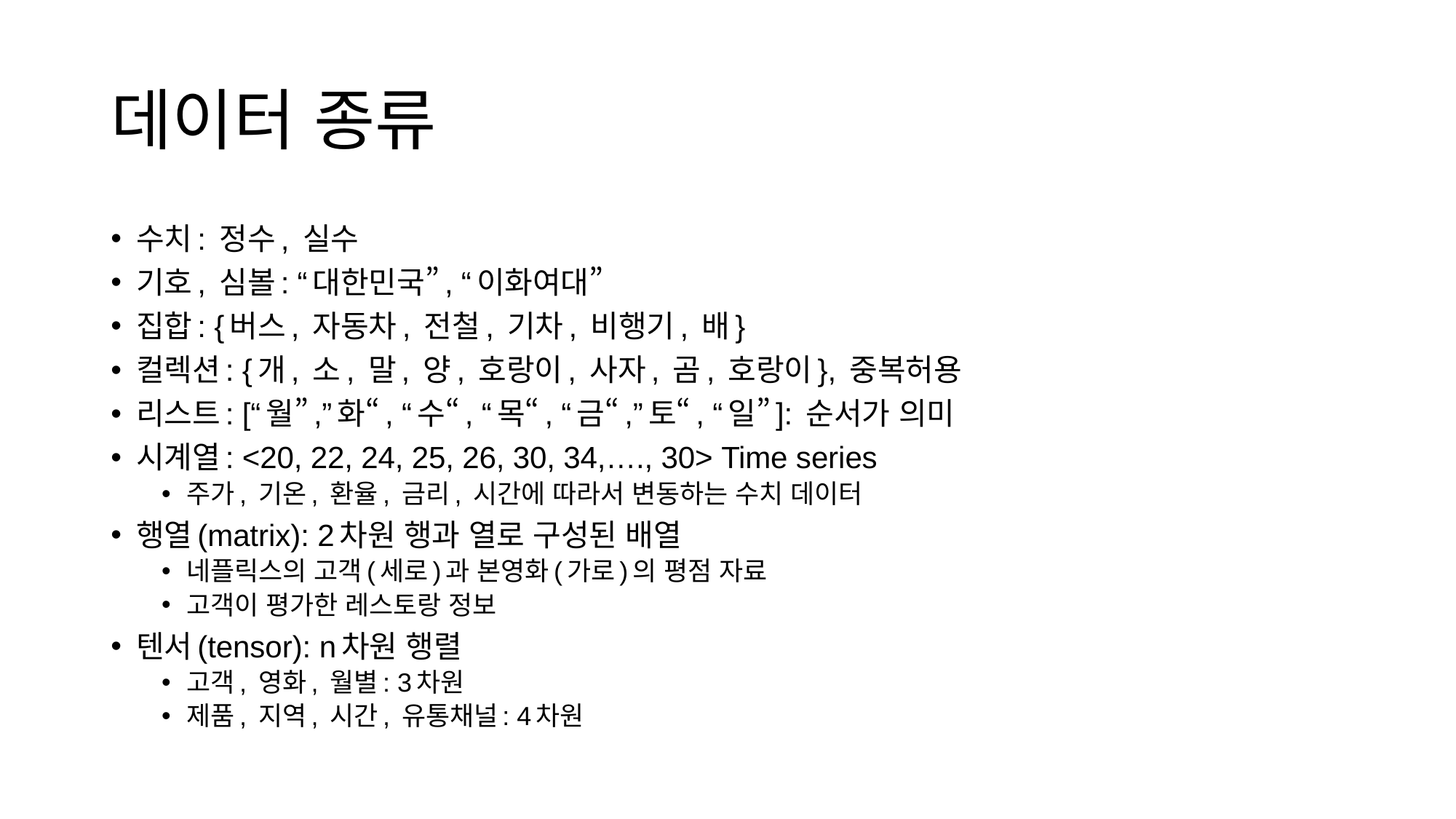

# 데이터 종류
수치: 정수, 실수
기호, 심볼: “대한민국”, “이화여대”
집합: {버스, 자동차, 전철, 기차, 비행기, 배}
컬렉션: {개, 소, 말, 양, 호랑이, 사자, 곰, 호랑이}, 중복허용
리스트: [“월”,”화“, “수“, “목“, “금“,”토“, “일”]: 순서가 의미
시계열: <20, 22, 24, 25, 26, 30, 34,…., 30> Time series
주가, 기온, 환율, 금리, 시간에 따라서 변동하는 수치 데이터
행열(matrix): 2차원 행과 열로 구성된 배열
네플릭스의 고객(세로)과 본영화(가로)의 평점 자료
고객이 평가한 레스토랑 정보
텐서(tensor): n차원 행렬
고객, 영화, 월별: 3차원
제품, 지역, 시간, 유통채널: 4차원